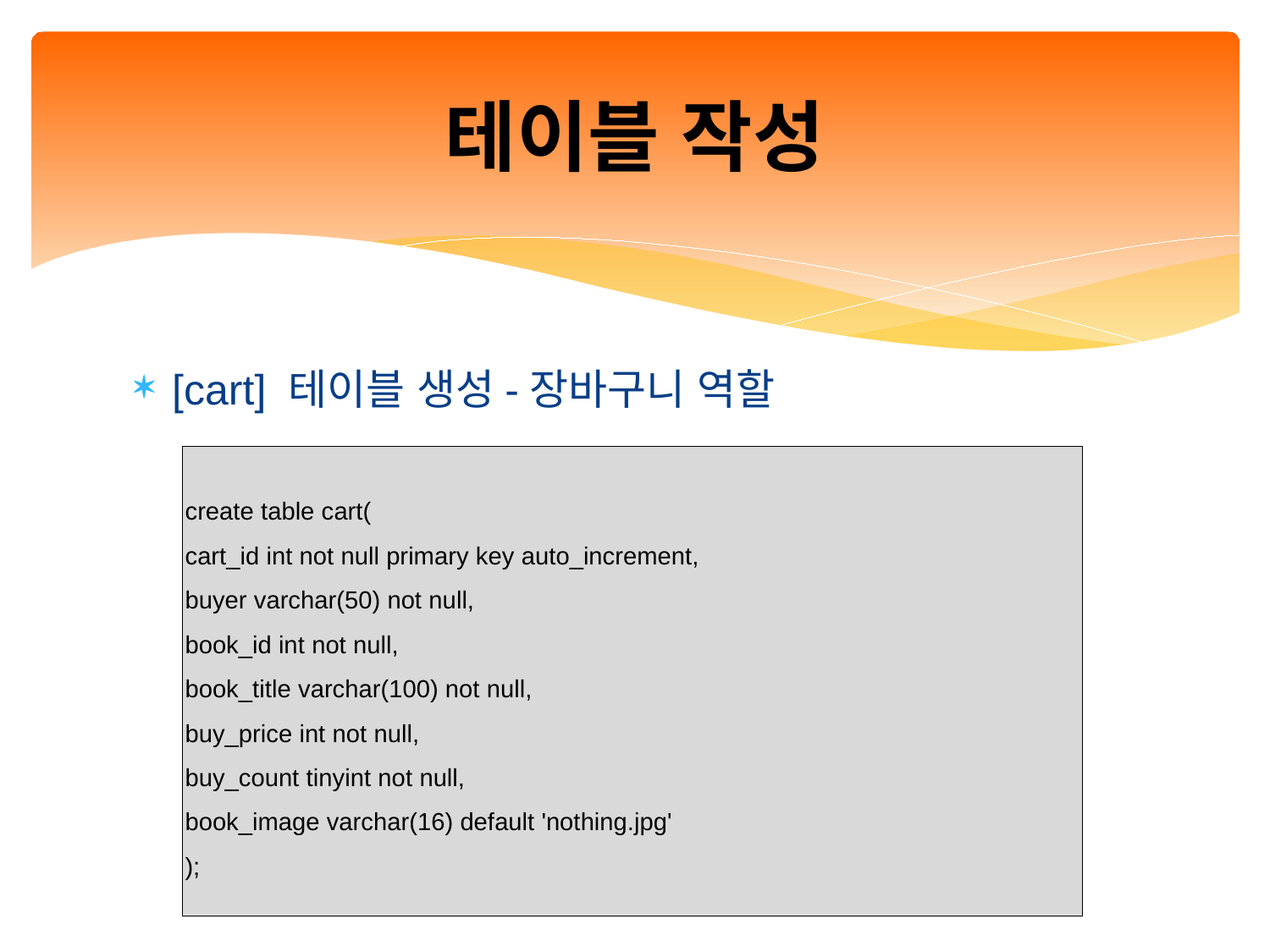

# 테이블 작성
[cart] 테이블 생성-장바구니 역할

| create table cart( cart\_id int not null primary key auto\_increment, buyer varchar(50) not null, book\_id int not null, book\_title varchar(100) not null, buy\_price int not null, buy\_count tinyint not null, book\_image varchar(16) default 'nothing.jpg' ); |
| --- |